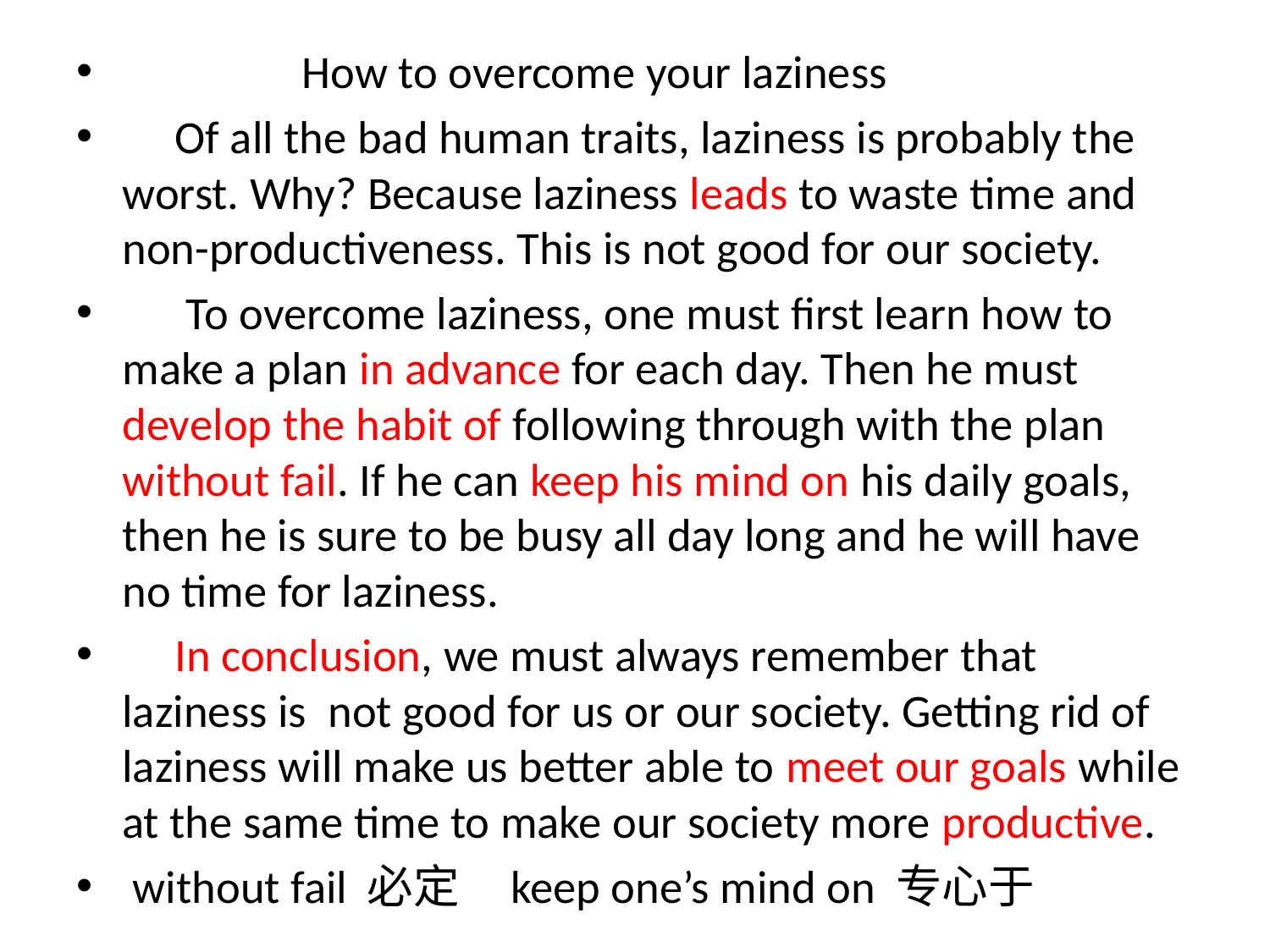

How to overcome your laziness
     Of all the bad human traits, laziness is probably the worst. Why? Because laziness leads to waste time and non-productiveness. This is not good for our society.
      To overcome laziness, one must first learn how to make a plan in advance for each day. Then he must develop the habit of following through with the plan without fail. If he can keep his mind on his daily goals, then he is sure to be busy all day long and he will have no time for laziness.
     In conclusion, we must always remember that laziness is  not good for us or our society. Getting rid of laziness will make us better able to meet our goals while at the same time to make our society more productive.
 without fail 必定    keep one’s mind on 专心于